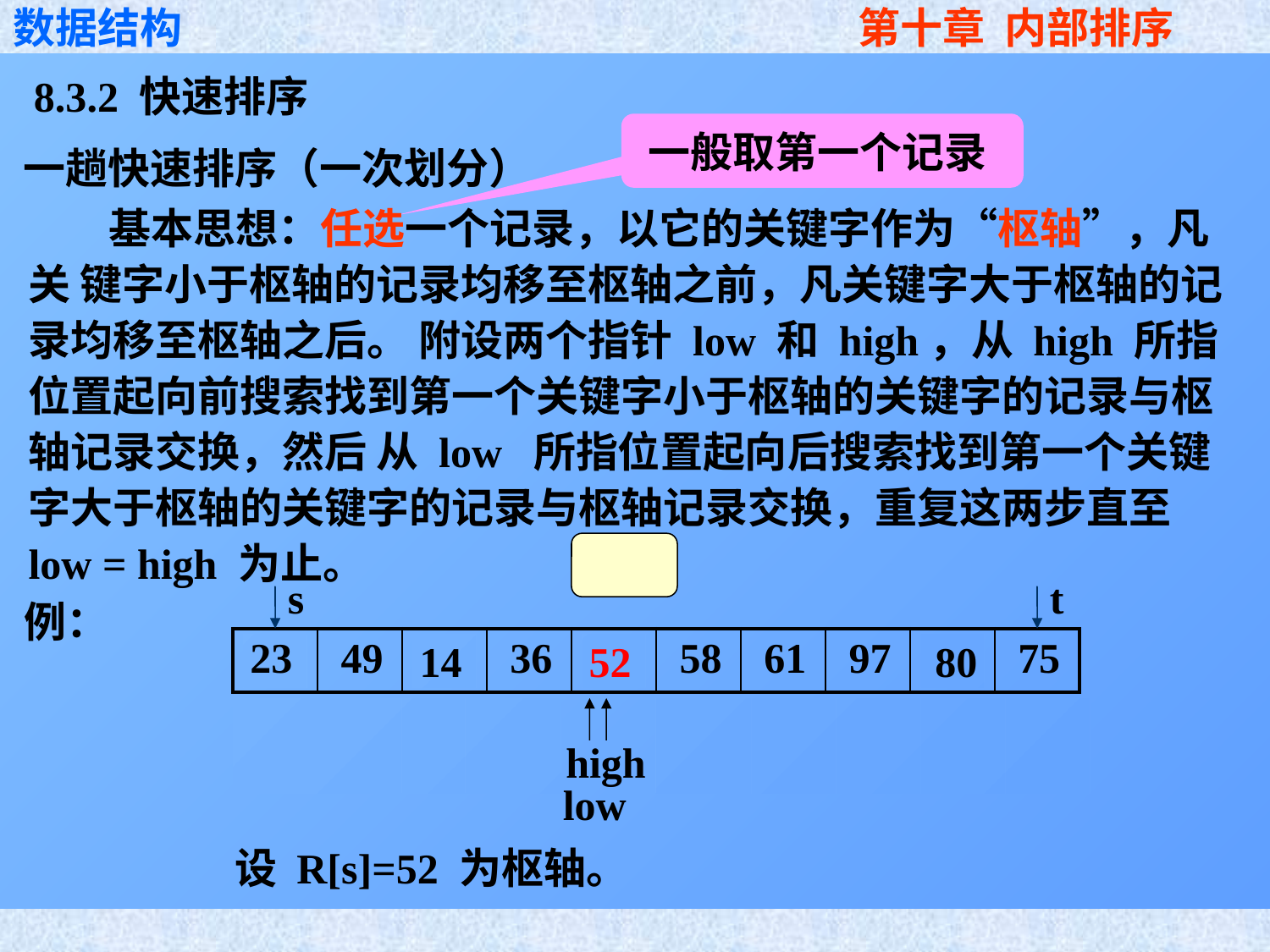

8.3.2 快速排序
一趟快速排序（一次划分）
一般取第一个记录
　    基本思想：任选一个记录，以它的关键字作为“枢轴”，凡关 键字小于枢轴的记录均移至枢轴之前，凡关键字大于枢轴的记录均移至枢轴之后。 附设两个指针 low 和 high，从 high 所指位置起向前搜索找到第一个关键字小于枢轴的关键字的记录与枢轴记录交换，然后 从 low  所指位置起向后搜索找到第一个关键字大于枢轴的关键字的记录与枢轴记录交换，重复这两步直至 low = high 为止。

52

s
t

例：
14
52
80
| 52 | 49 | 80 | 36 | 14 | 58 | 61 | 97 | 23 | 75 |
| --- | --- | --- | --- | --- | --- | --- | --- | --- | --- |
23

low
low
low
low
high
high
high
high
high
high
low
设 R[s]=52 为枢轴。